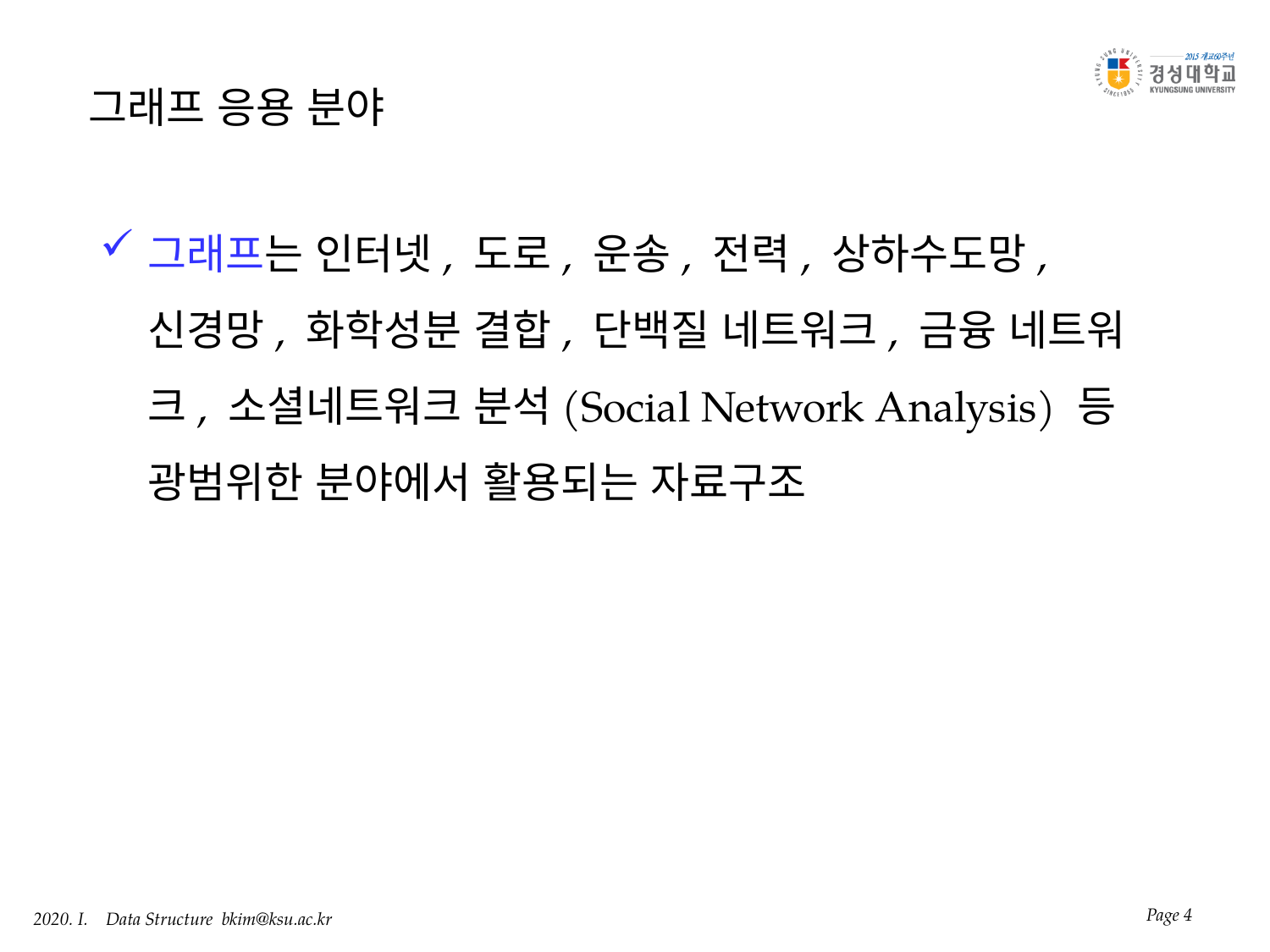

# 그래프 응용 분야
그래프는 인터넷, 도로, 운송, 전력, 상하수도망, 신경망, 화학성분 결합, 단백질 네트워크, 금융 네트워크, 소셜네트워크 분석(Social Network Analysis) 등 광범위한 분야에서 활용되는 자료구조
Page 4